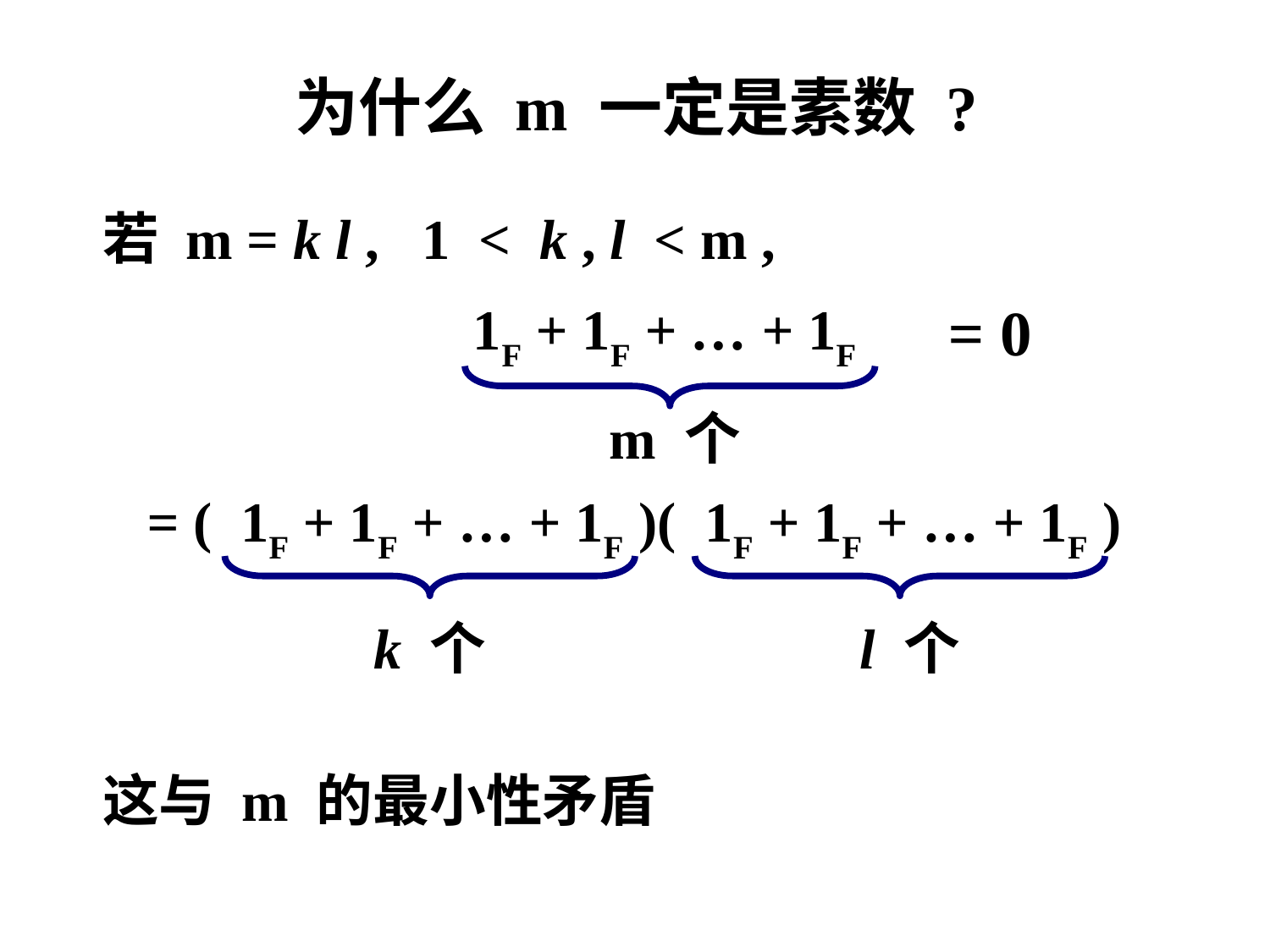

# 为什么 m 一定是素数 ?

 若 m = k l ,   1  <  k , l  < m ,
                            1F + 1F + … + 1F

     = (  1F + 1F + … + 1F  )(  1F + 1F + … + 1F  )

 这与 m 的最小性矛盾
= 0

m 个
k 个
l 个